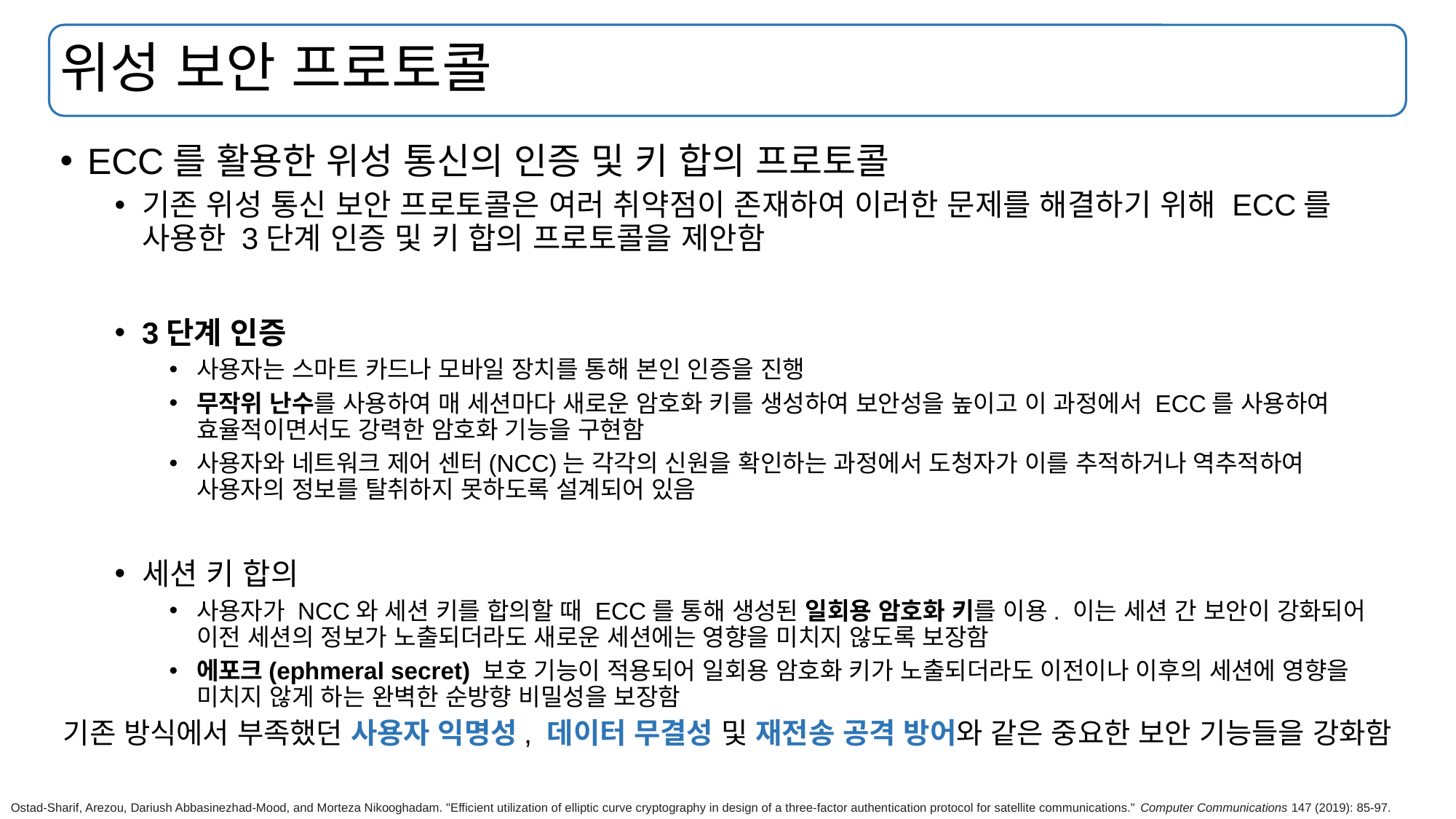

# 위성 보안 프로토콜
ECC를 활용한 위성 통신의 인증 및 키 합의 프로토콜
기존 위성 통신 보안 프로토콜은 여러 취약점이 존재하여 이러한 문제를 해결하기 위해 ECC를 사용한 3단계 인증 및 키 합의 프로토콜을 제안함

3단계 인증
사용자는 스마트 카드나 모바일 장치를 통해 본인 인증을 진행
무작위 난수를 사용하여 매 세션마다 새로운 암호화 키를 생성하여 보안성을 높이고 이 과정에서 ECC를 사용하여 효율적이면서도 강력한 암호화 기능을 구현함
사용자와 네트워크 제어 센터(NCC)는 각각의 신원을 확인하는 과정에서 도청자가 이를 추적하거나 역추적하여 사용자의 정보를 탈취하지 못하도록 설계되어 있음

세션 키 합의
사용자가 NCC와 세션 키를 합의할 때 ECC를 통해 생성된 일회용 암호화 키를 이용. 이는 세션 간 보안이 강화되어 이전 세션의 정보가 노출되더라도 새로운 세션에는 영향을 미치지 않도록 보장함
에포크(ephmeral secret) 보호 기능이 적용되어 일회용 암호화 키가 노출되더라도 이전이나 이후의 세션에 영향을 미치지 않게 하는 완벽한 순방향 비밀성을 보장함

기존 방식에서 부족했던 사용자 익명성, 데이터 무결성 및 재전송 공격 방어와 같은 중요한 보안 기능들을 강화함
Ostad-Sharif, Arezou, Dariush Abbasinezhad-Mood, and Morteza Nikooghadam. "Efficient utilization of elliptic curve cryptography in design of a three-factor authentication protocol for satellite communications." Computer Communications 147 (2019): 85-97.